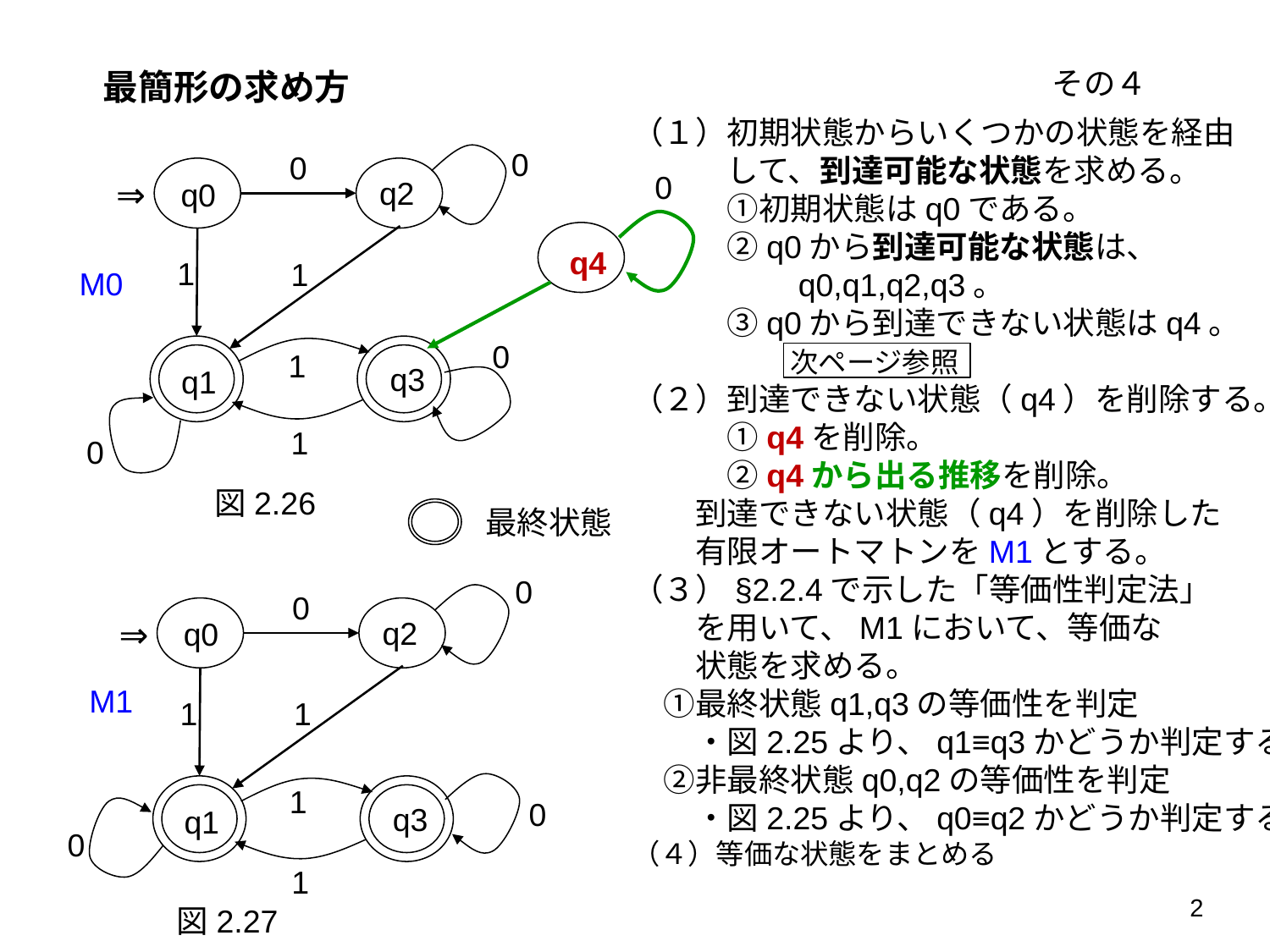

その４
最簡形の求め方
（１）初期状態からいくつかの状態を経由
　　　して、到達可能な状態を求める。
　　　①初期状態はq0である。
　　　②q0から到達可能な状態は、
　　　　　q0,q1,q2,q3。
　　　③q0から到達できない状態はq4。
　　　　　次ページ参照
（２）到達できない状態（q4）を削除する。
　　　①q4を削除。
　　　②q4から出る推移を削除。
　　到達できない状態（q4）を削除した
　　有限オートマトンをM1とする。
（３）§2.2.4で示した「等価性判定法」
　　を用いて、M1において、等価な
　　状態を求める。
　①最終状態q1,q3の等価性を判定
　　・図2.25より、q1≡q3かどうか判定する
　②非最終状態q0,q2の等価性を判定
　　・図2.25より、q0≡q2かどうか判定する
（４）等価な状態をまとめる
0
0

0
⇒
q2
q0

q4
1
1
M0
0

1

q3
q1

1
0
図2.26
最終状態

0
0

⇒
q2
q0
M1
1
1

1

0
q3

q1
0

1
2
図2.27